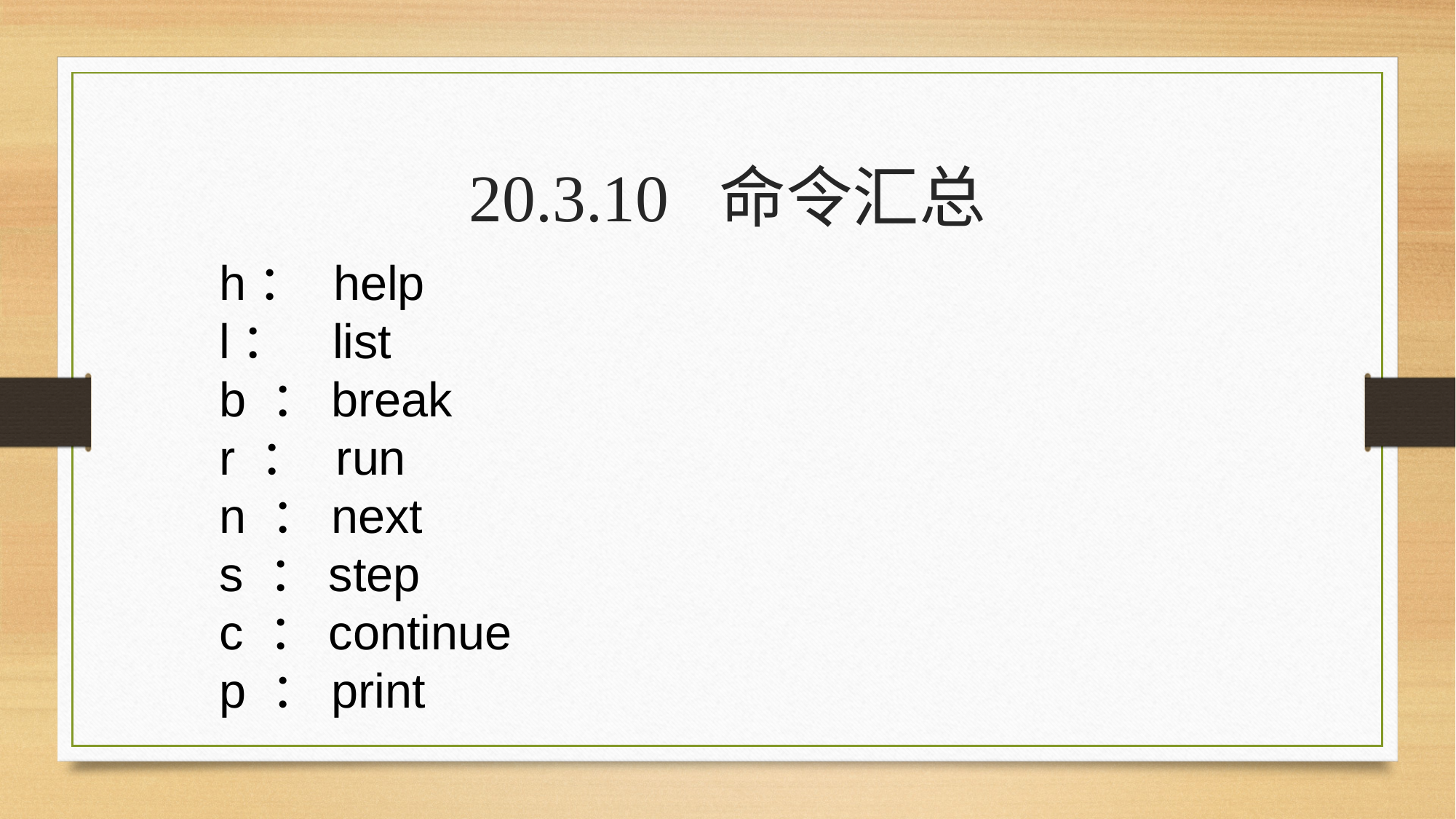

20.3.10  命令汇总
    h： help
    l：  list
    b ：break
    r ： run
    n ：next
    s ：step
    c ：continue
    p ：print